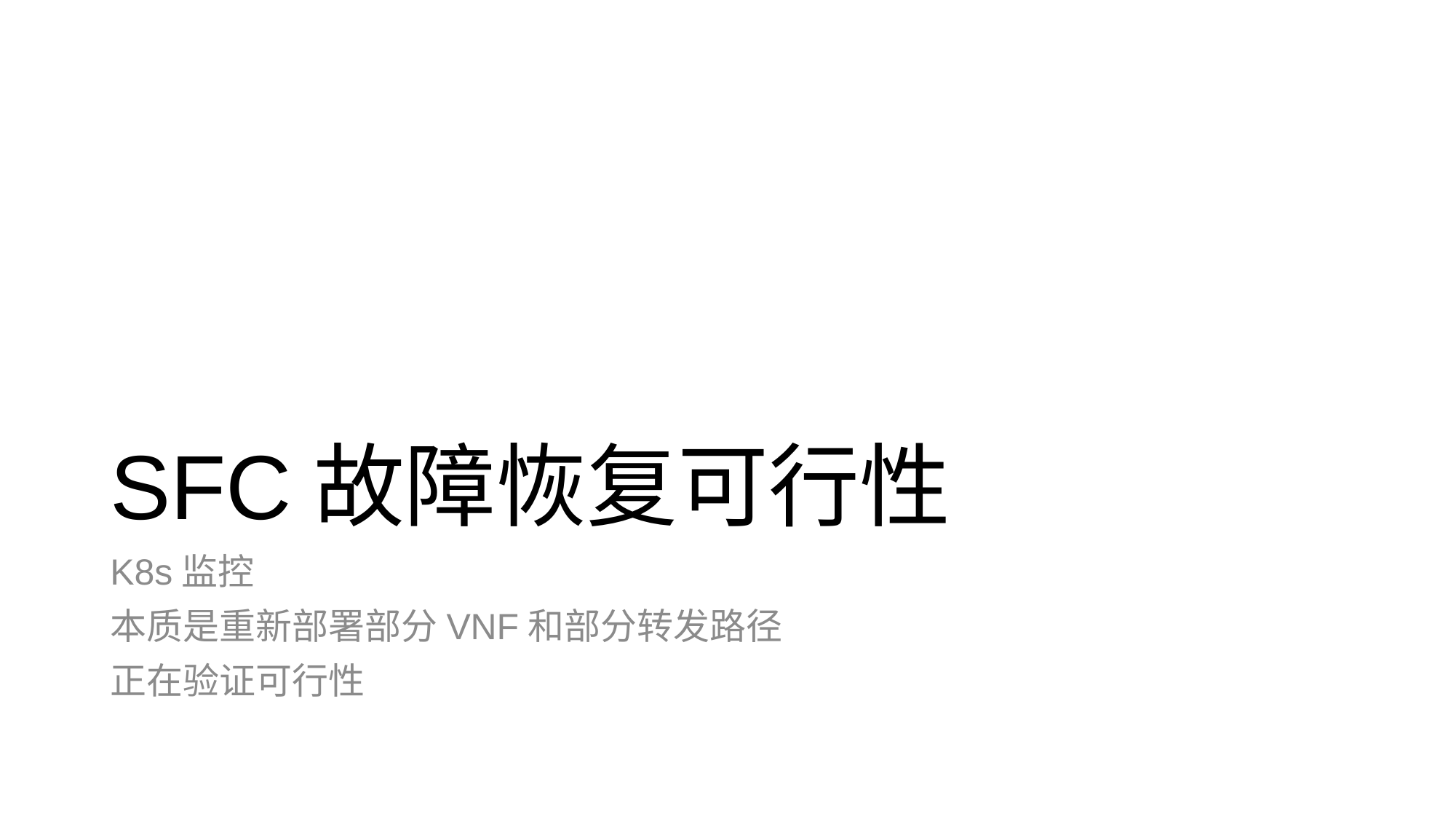

# SFC故障恢复可行性
K8s监控
本质是重新部署部分VNF和部分转发路径
正在验证可行性